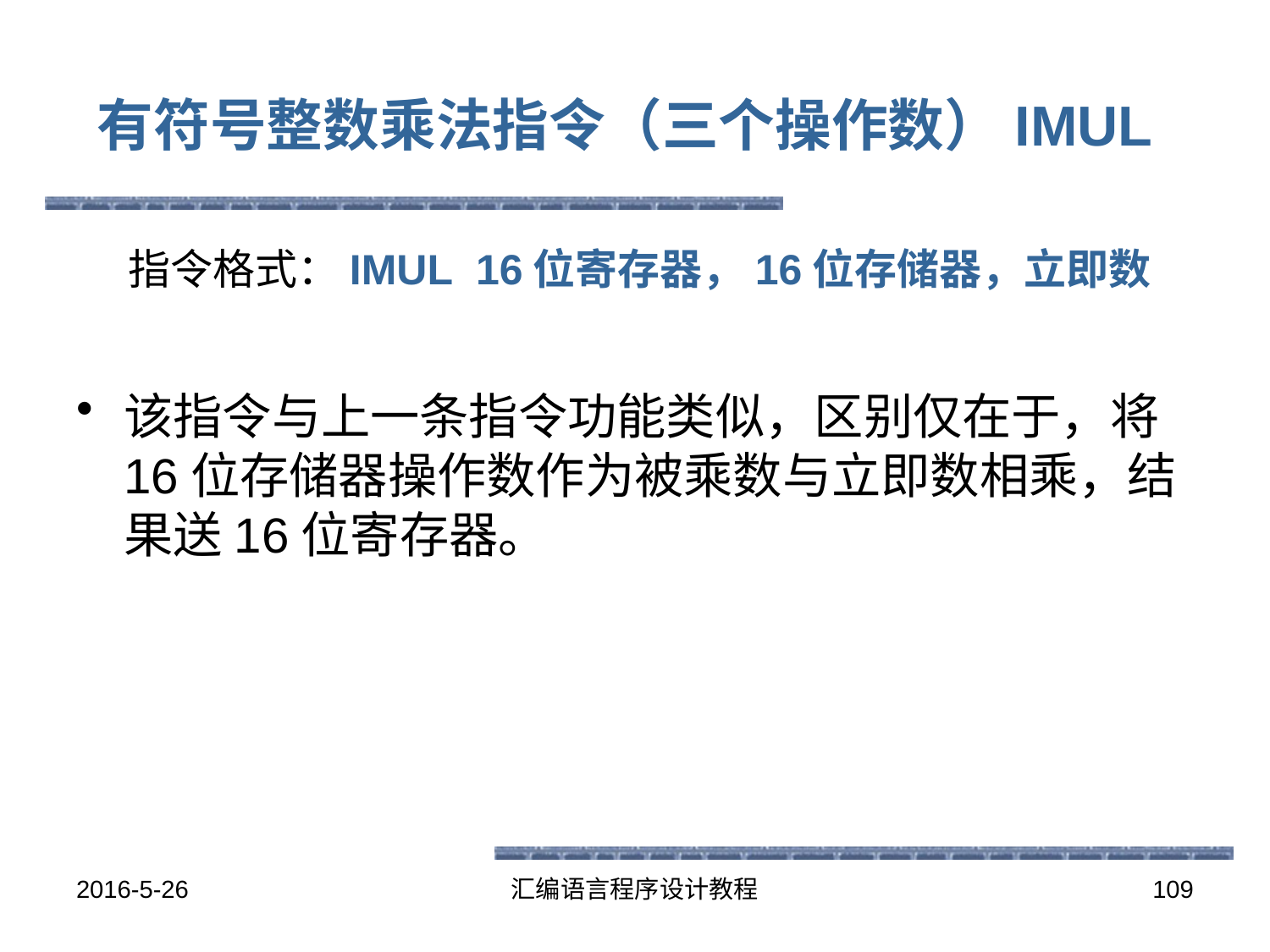

# 有符号整数乘法指令（三个操作数）IMUL
   指令格式：IMUL  16位寄存器，16位存储器，立即数

该指令与上一条指令功能类似，区别仅在于，将16位存储器操作数作为被乘数与立即数相乘，结果送16位寄存器。
2016-5-26
汇编语言程序设计教程
109